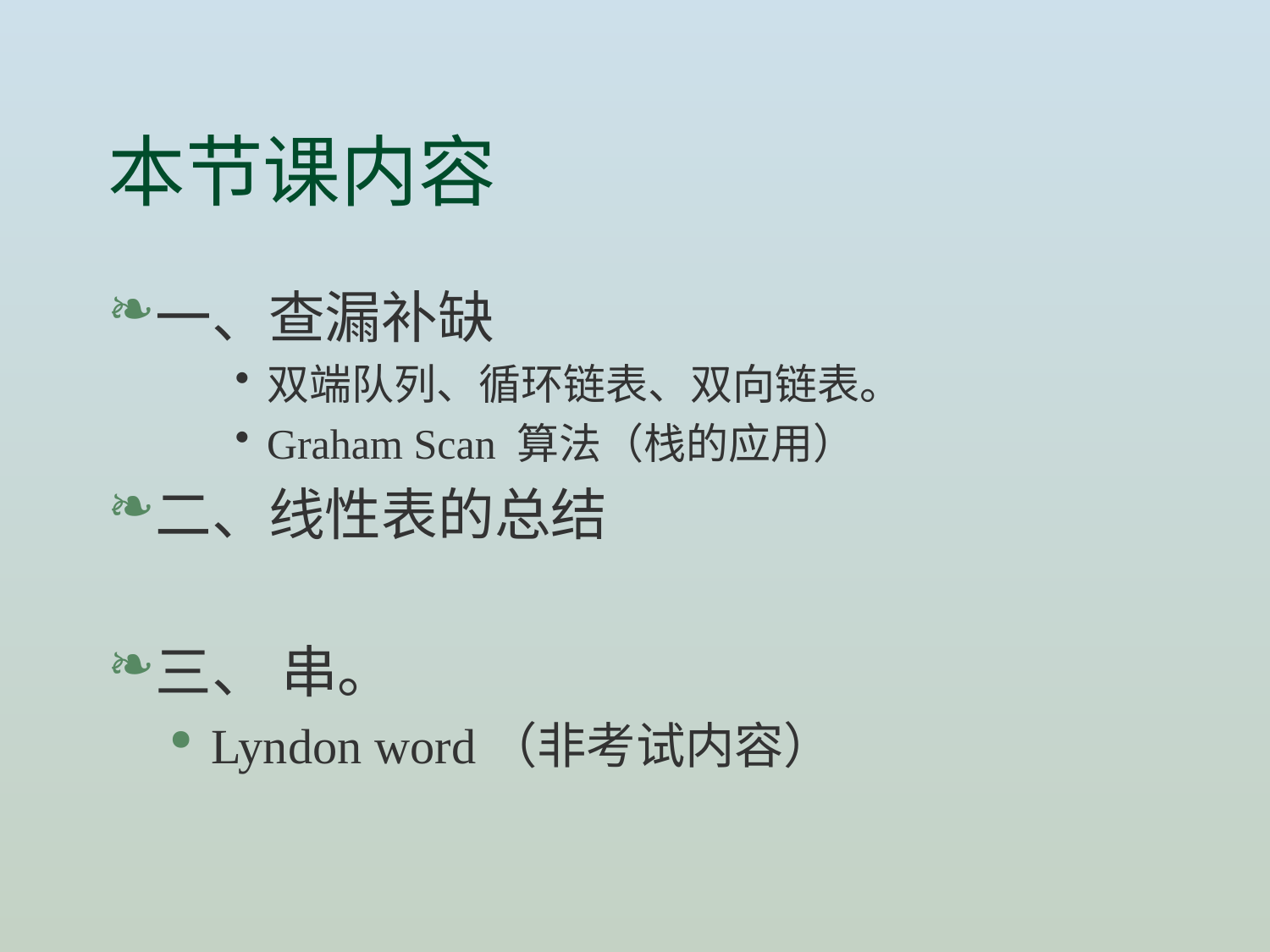

# 本节课内容
一、查漏补缺
双端队列、循环链表、双向链表。
Graham Scan 算法（栈的应用）
二、线性表的总结

三、 串。
Lyndon word（非考试内容）